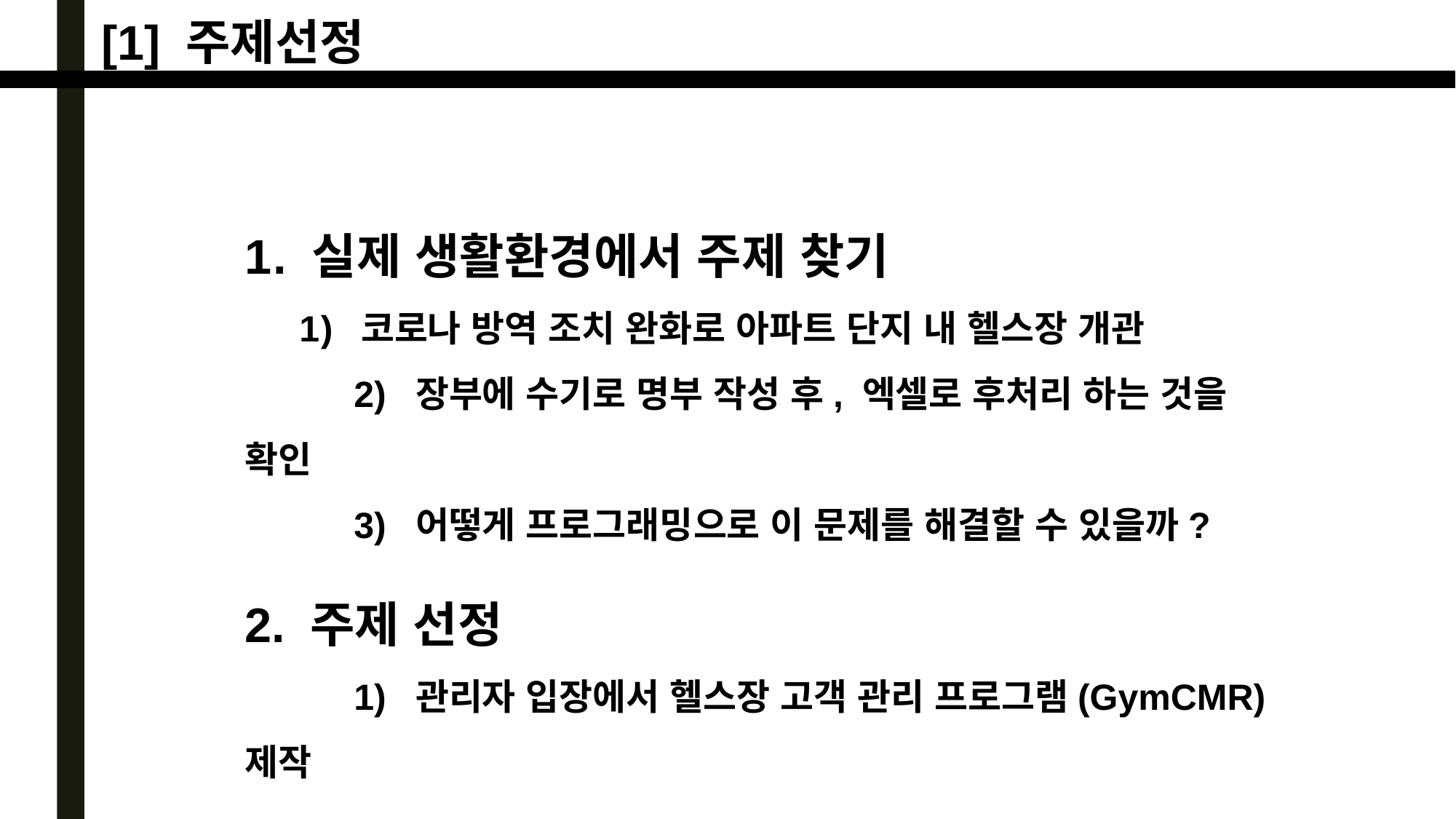

[1] 주제선정
 실제 생활환경에서 주제 찾기
코로나 방역 조치 완화로 아파트 단지 내 헬스장 개관
	2)  장부에 수기로 명부 작성 후, 엑셀로 후처리 하는 것을 확인
	3)  어떻게 프로그래밍으로 이 문제를 해결할 수 있을까?

2. 주제 선정
	1)  관리자 입장에서 헬스장 고객 관리 프로그램(GymCMR) 제작